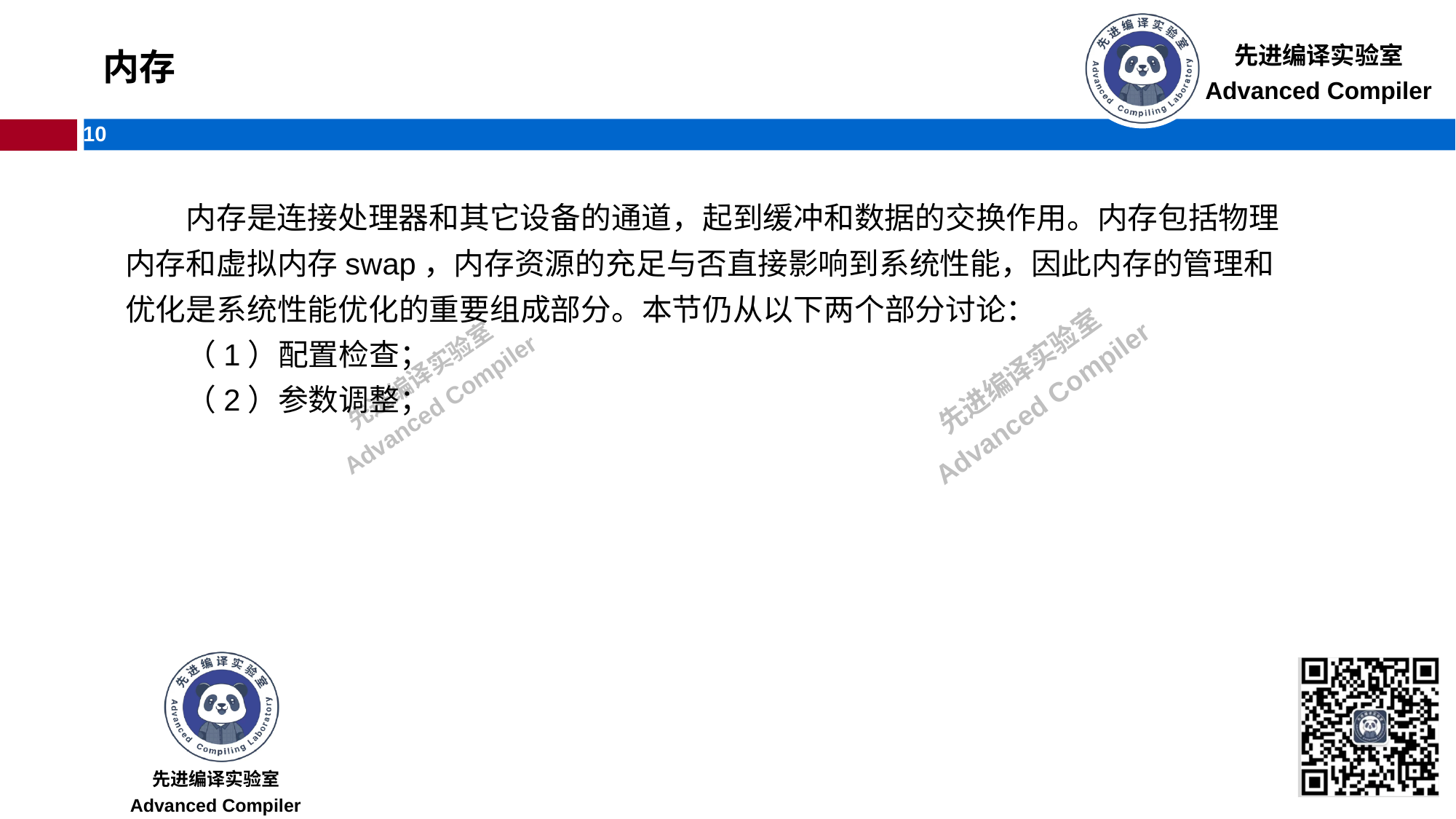

内存
内存是连接处理器和其它设备的通道，起到缓冲和数据的交换作用。内存包括物理内存和虚拟内存swap，内存资源的充足与否直接影响到系统性能，因此内存的管理和优化是系统性能优化的重要组成部分。本节仍从以下两个部分讨论：
（1）配置检查；
（2）参数调整；